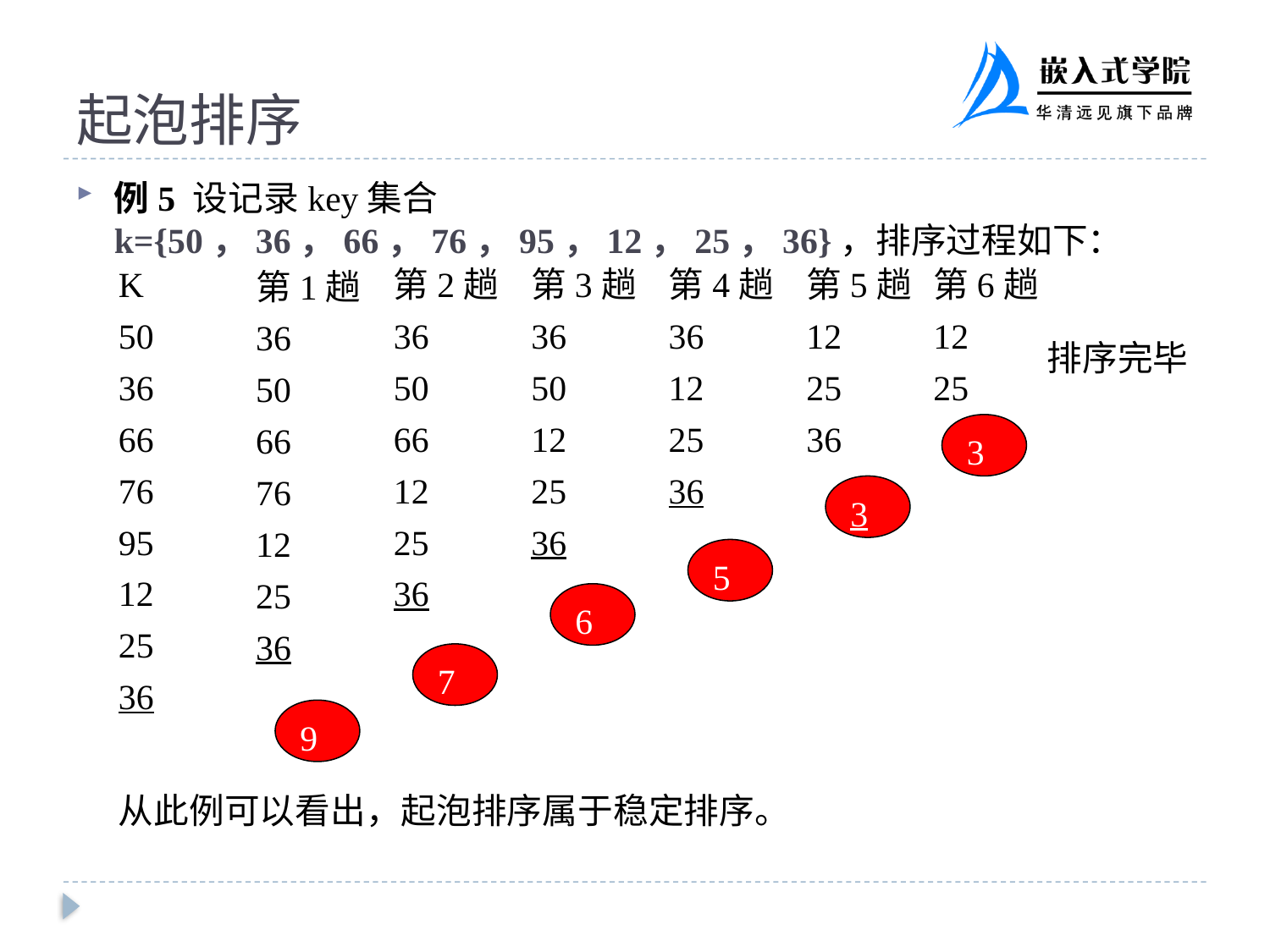

# 起泡排序
例5 设记录key集合k={50，36，66，76，95，12，25，36}，排序过程如下：

K
50
36
66
76
95
12
25
36
第2趟
36
50
66
12
25
36
76
第3趟
36
50
12
25
36
66
第4趟
36
12
25
36
50
第5趟
12
25
36
36
第6趟
12
25
36
第1趟
36
50
66
76
12
25
36
95
排序完毕
从此例可以看出，起泡排序属于稳定排序。
203